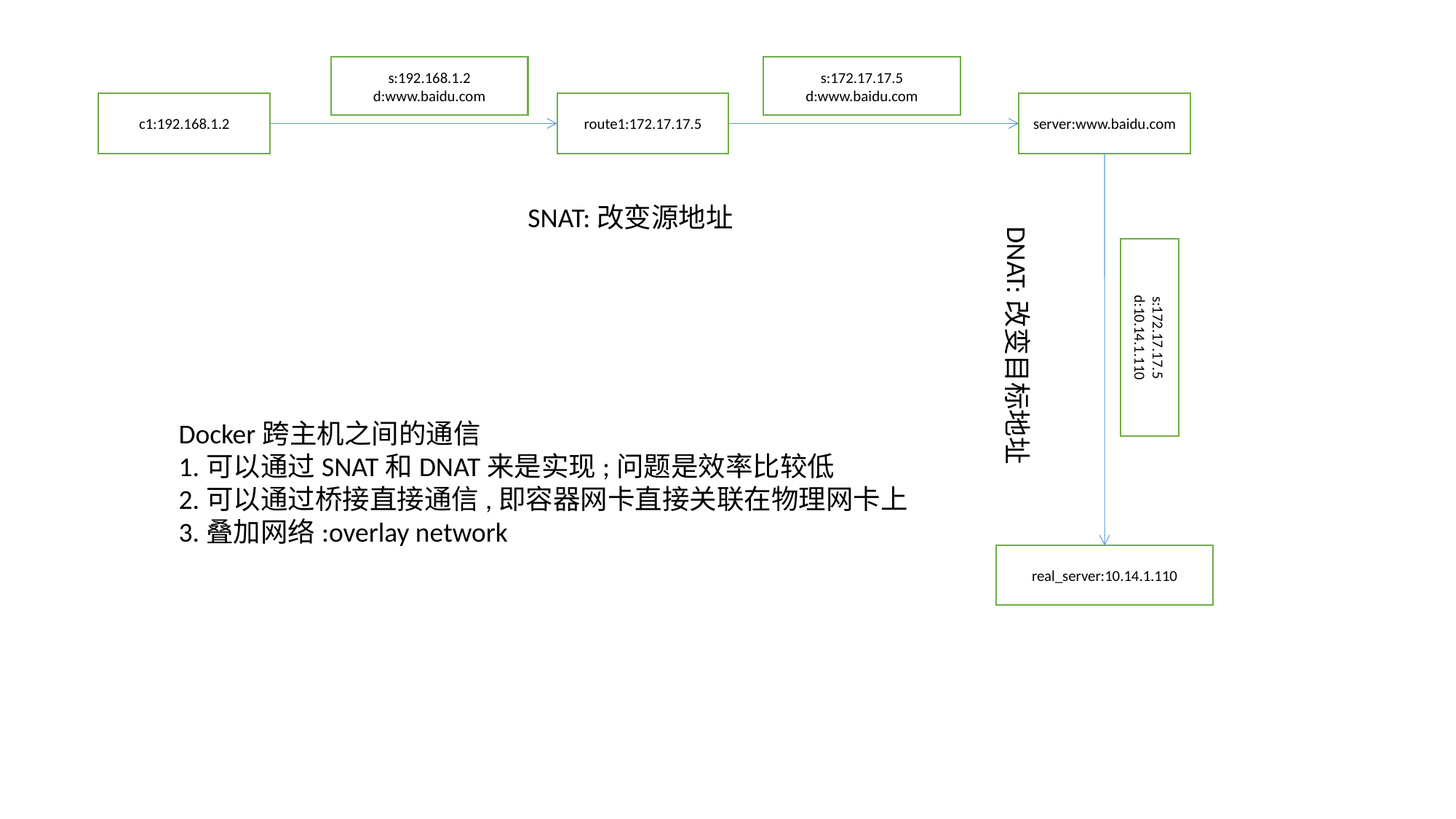

s:192.168.1.2
d:www.baidu.com
s:172.17.17.5
d:www.baidu.com
c1:192.168.1.2
route1:172.17.17.5
server:www.baidu.com
SNAT:改变源地址
DNAT:改变目标地址
s:172.17.17.5
d:10.14.1.110
Docker跨主机之间的通信
1.可以通过SNAT和DNAT来是实现;问题是效率比较低
2.可以通过桥接直接通信,即容器网卡直接关联在物理网卡上
3.叠加网络:overlay network
real_server:10.14.1.110